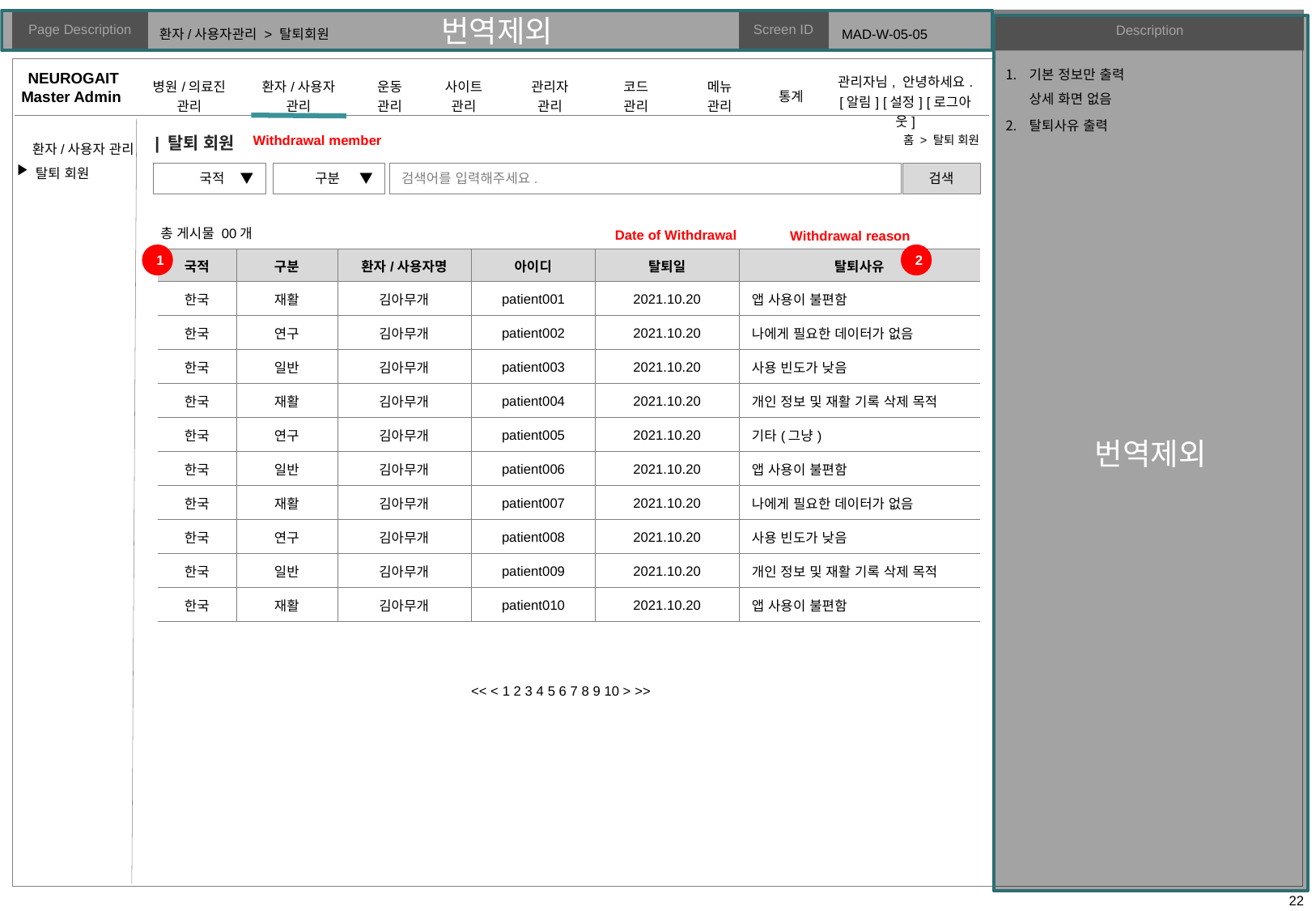

# 환자/사용자관리 > 탈퇴회원
MAD-W-05-05
기본 정보만 출력
상세 화면 없음
탈퇴사유 출력
| 탈퇴 회원
홈 > 탈퇴 회원
Withdrawal member
▶
국적    ▼
구분     ▼
검색어를 입력해주세요.
검색
총 게시물 00개
Date of Withdrawal
Withdrawal reason
2
1
| 국적 | 구분 | 환자/사용자명 | 아이디 | 탈퇴일 | 탈퇴사유 |
| --- | --- | --- | --- | --- | --- |
| 한국 | 재활 | 김아무개 | patient001 | 2021.10.20 | 앱 사용이 불편함 |
| 한국 | 연구 | 김아무개 | patient002 | 2021.10.20 | 나에게 필요한 데이터가 없음 |
| 한국 | 일반 | 김아무개 | patient003 | 2021.10.20 | 사용 빈도가 낮음 |
| 한국 | 재활 | 김아무개 | patient004 | 2021.10.20 | 개인 정보 및 재활 기록 삭제 목적 |
| 한국 | 연구 | 김아무개 | patient005 | 2021.10.20 | 기타(그냥) |
| 한국 | 일반 | 김아무개 | patient006 | 2021.10.20 | 앱 사용이 불편함 |
| 한국 | 재활 | 김아무개 | patient007 | 2021.10.20 | 나에게 필요한 데이터가 없음 |
| 한국 | 연구 | 김아무개 | patient008 | 2021.10.20 | 사용 빈도가 낮음 |
| 한국 | 일반 | 김아무개 | patient009 | 2021.10.20 | 개인 정보 및 재활 기록 삭제 목적 |
| 한국 | 재활 | 김아무개 | patient010 | 2021.10.20 | 앱 사용이 불편함 |
<< < 1 2 3 4 5 6 7 8 9 10 > >>